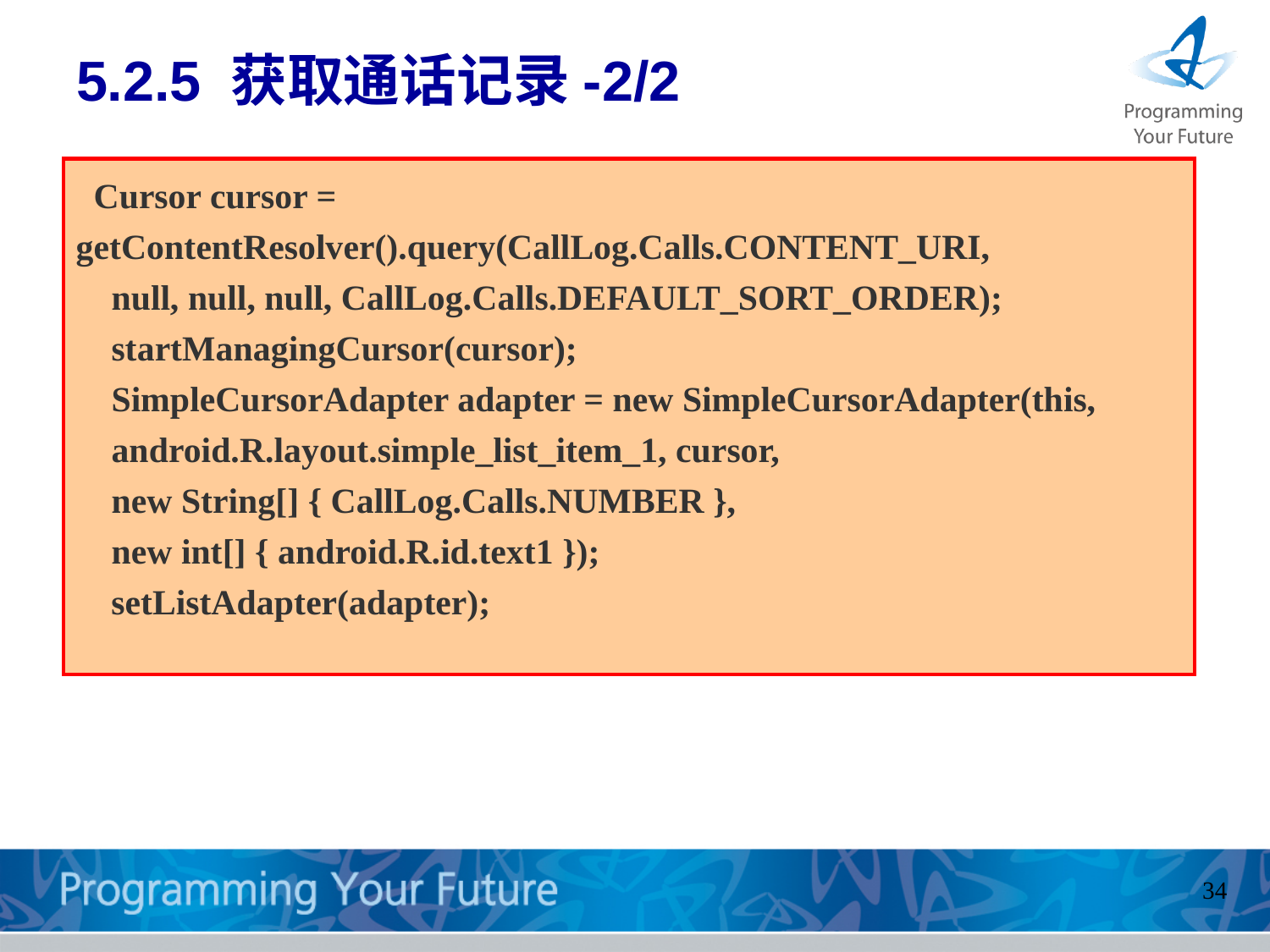

# 5.2.5 获取通话记录-2/2
  Cursor cursor =    getContentResolver().query(CallLog.Calls.CONTENT_URI,
    null, null, null, CallLog.Calls.DEFAULT_SORT_ORDER);
    startManagingCursor(cursor);
    SimpleCursorAdapter adapter = new SimpleCursorAdapter(this,
    android.R.layout.simple_list_item_1, cursor,
    new String[] { CallLog.Calls.NUMBER },
    new int[] { android.R.id.text1 });
    setListAdapter(adapter);